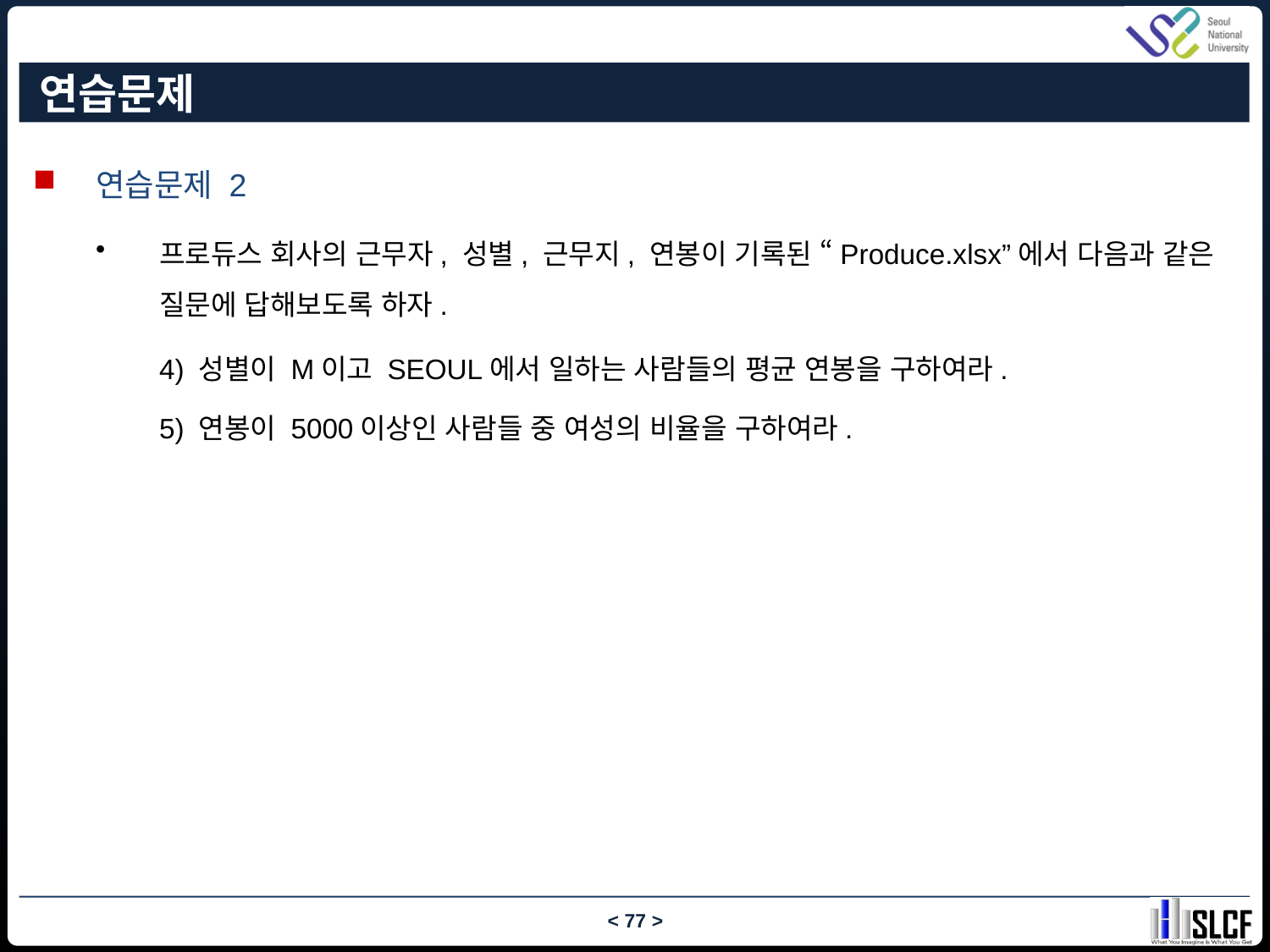

# 연습문제
연습문제 2
프로듀스 회사의 근무자, 성별, 근무지, 연봉이 기록된 “Produce.xlsx”에서 다음과 같은 질문에 답해보도록 하자.
4) 성별이 M이고 SEOUL에서 일하는 사람들의 평균 연봉을 구하여라.
5) 연봉이 5000이상인 사람들 중 여성의 비율을 구하여라.